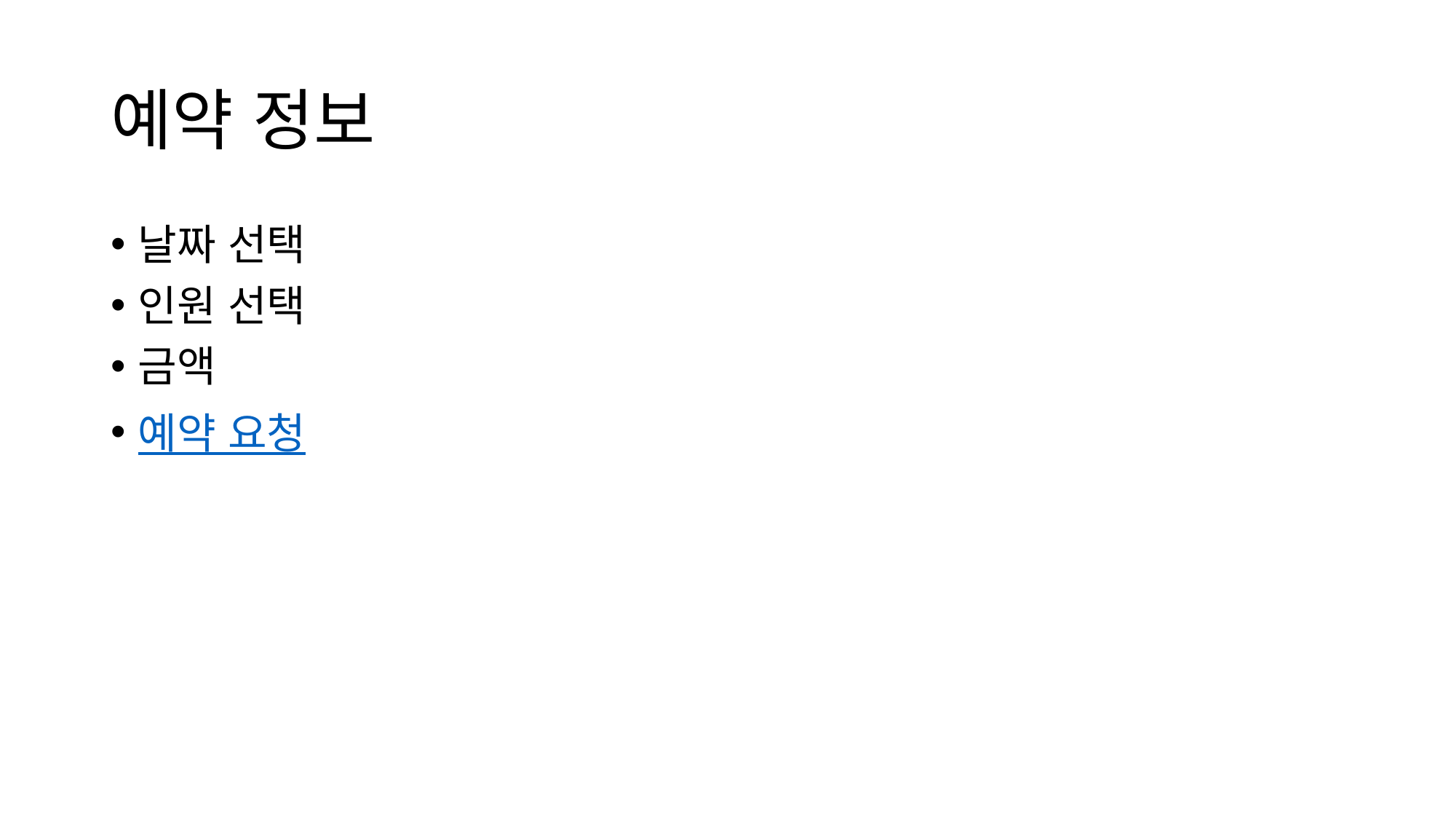

# 예약 정보
날짜 선택
인원 선택
금액
예약 요청